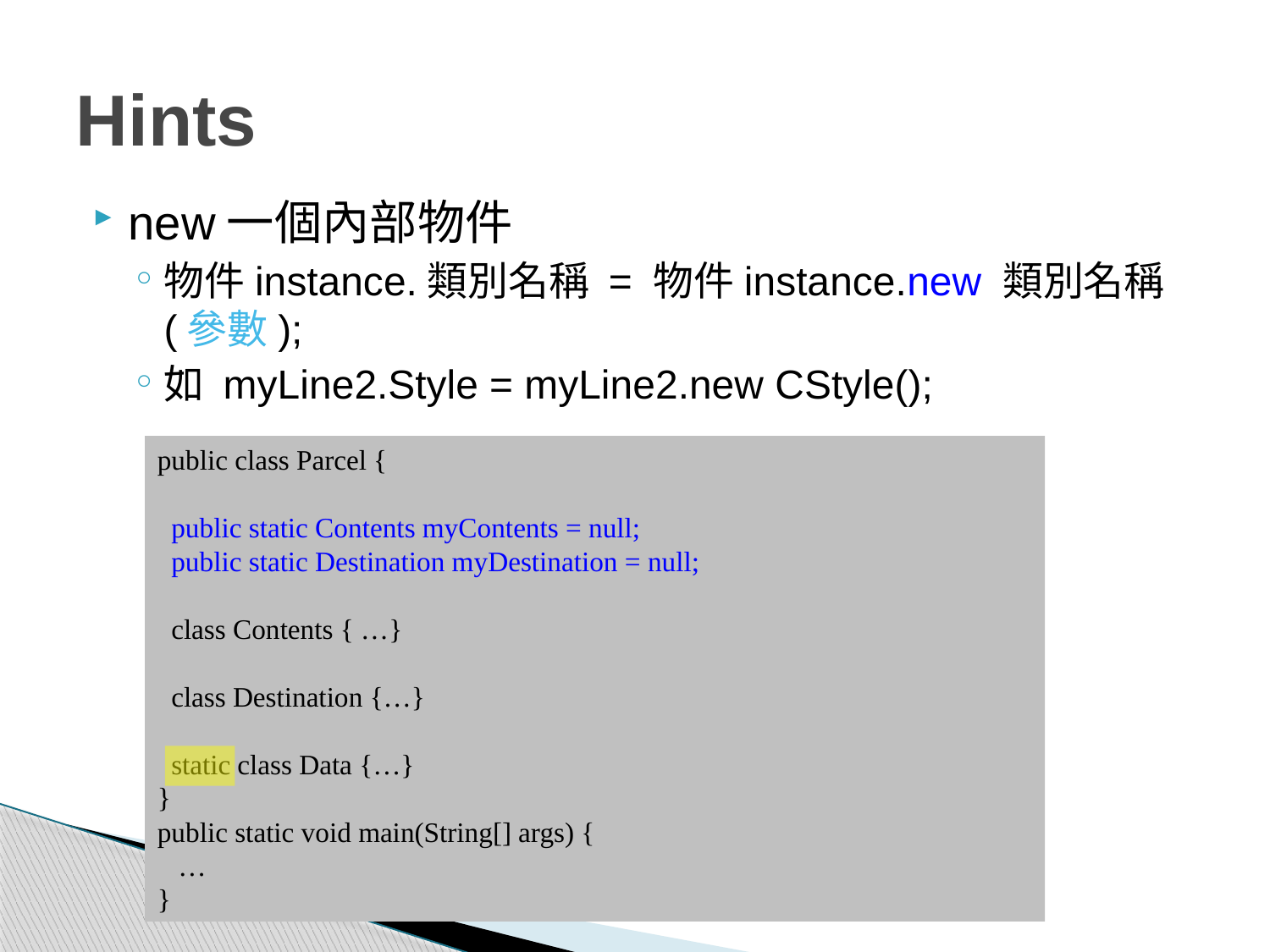

# Hints
new一個內部物件
物件instance.類別名稱 = 物件instance.new 類別名稱(參數);
如 myLine2.Style = myLine2.new CStyle();

public class Parcel {

  public static Contents myContents = null;
  public static Destination myDestination = null;

  class Contents { …}

  class Destination {…}

  static class Data {…}
}
public static void main(String[] args) {
   …
}